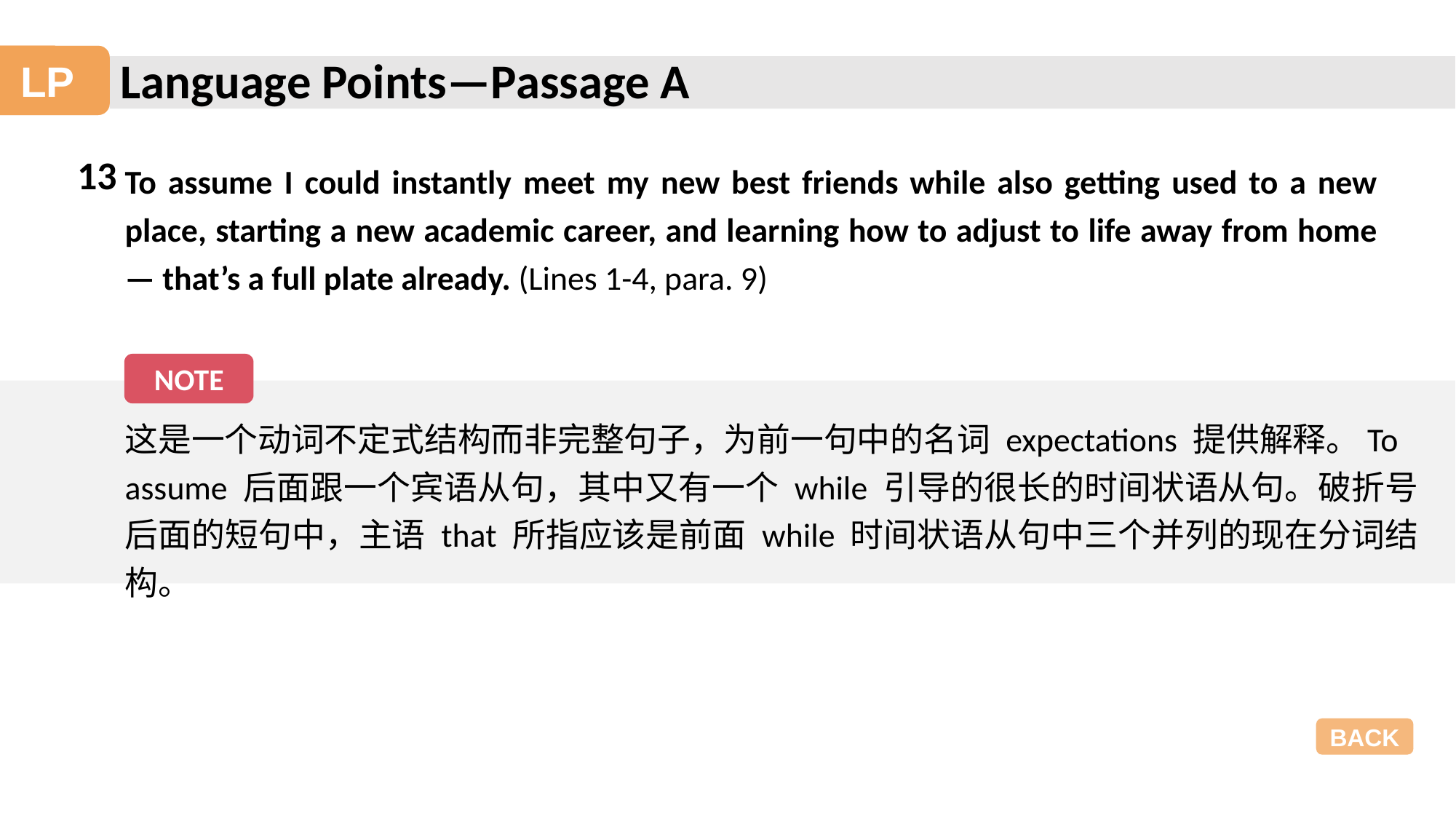

Language Points—Passage A
LP

13
To assume I could instantly meet my new best friends while also getting used to a new place, starting a new academic career, and learning how to adjust to life away from home — that’s a full plate already. (Lines 1-4, para. 9)
NOTE

这是一个动词不定式结构而非完整句子，为前一句中的名词 expectations 提供解释。To
assume 后面跟一个宾语从句，其中又有一个 while 引导的很长的时间状语从句。破折号后面的短句中，主语 that 所指应该是前面 while 时间状语从句中三个并列的现在分词结构。
BACK